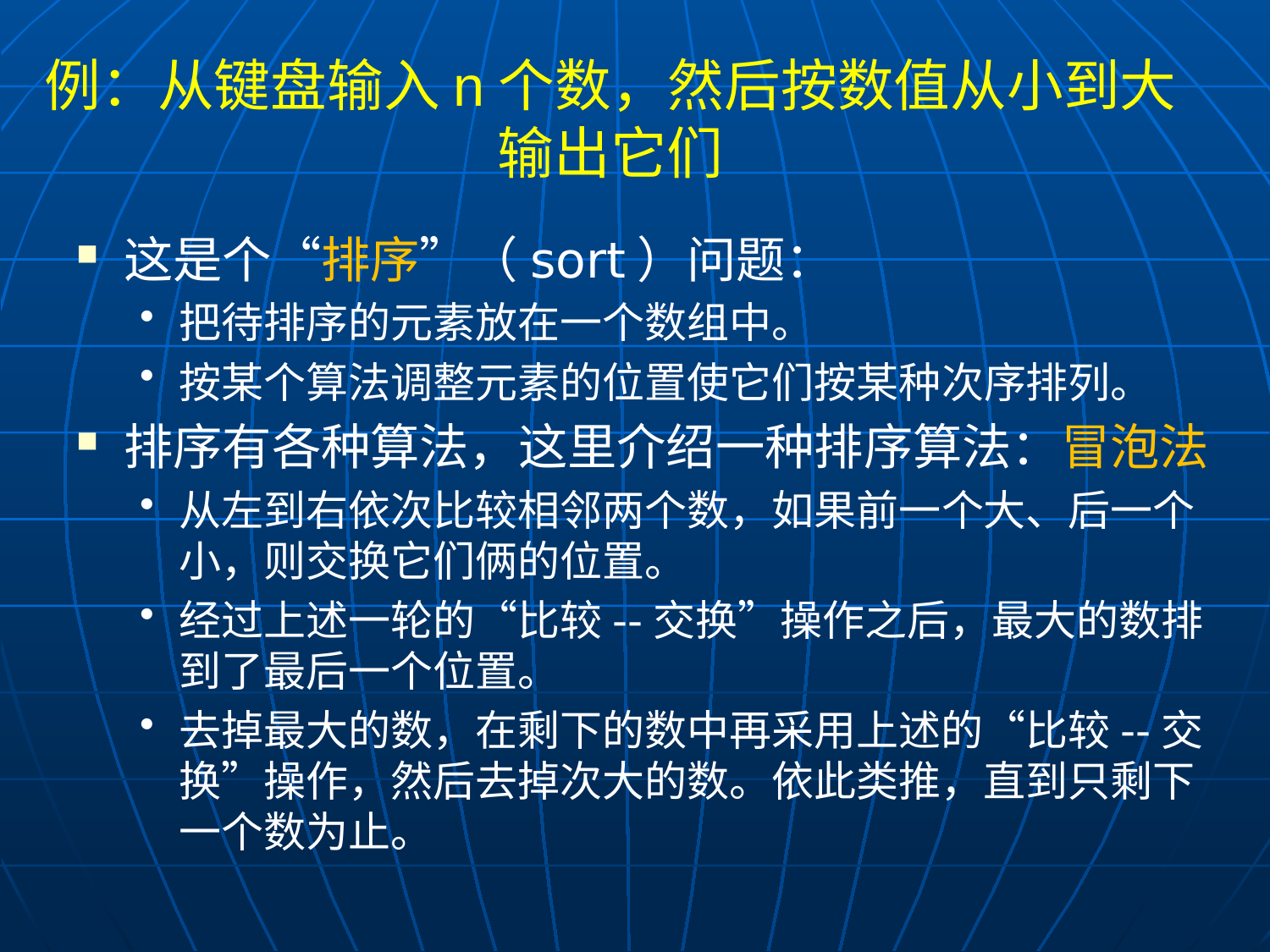

# 例：从键盘输入n个数，然后按数值从小到大输出它们
这是个“排序”（sort）问题：
把待排序的元素放在一个数组中。
按某个算法调整元素的位置使它们按某种次序排列。
排序有各种算法，这里介绍一种排序算法：冒泡法
从左到右依次比较相邻两个数，如果前一个大、后一个小，则交换它们俩的位置。
经过上述一轮的“比较--交换”操作之后，最大的数排到了最后一个位置。
去掉最大的数，在剩下的数中再采用上述的“比较--交换”操作，然后去掉次大的数。依此类推，直到只剩下一个数为止。